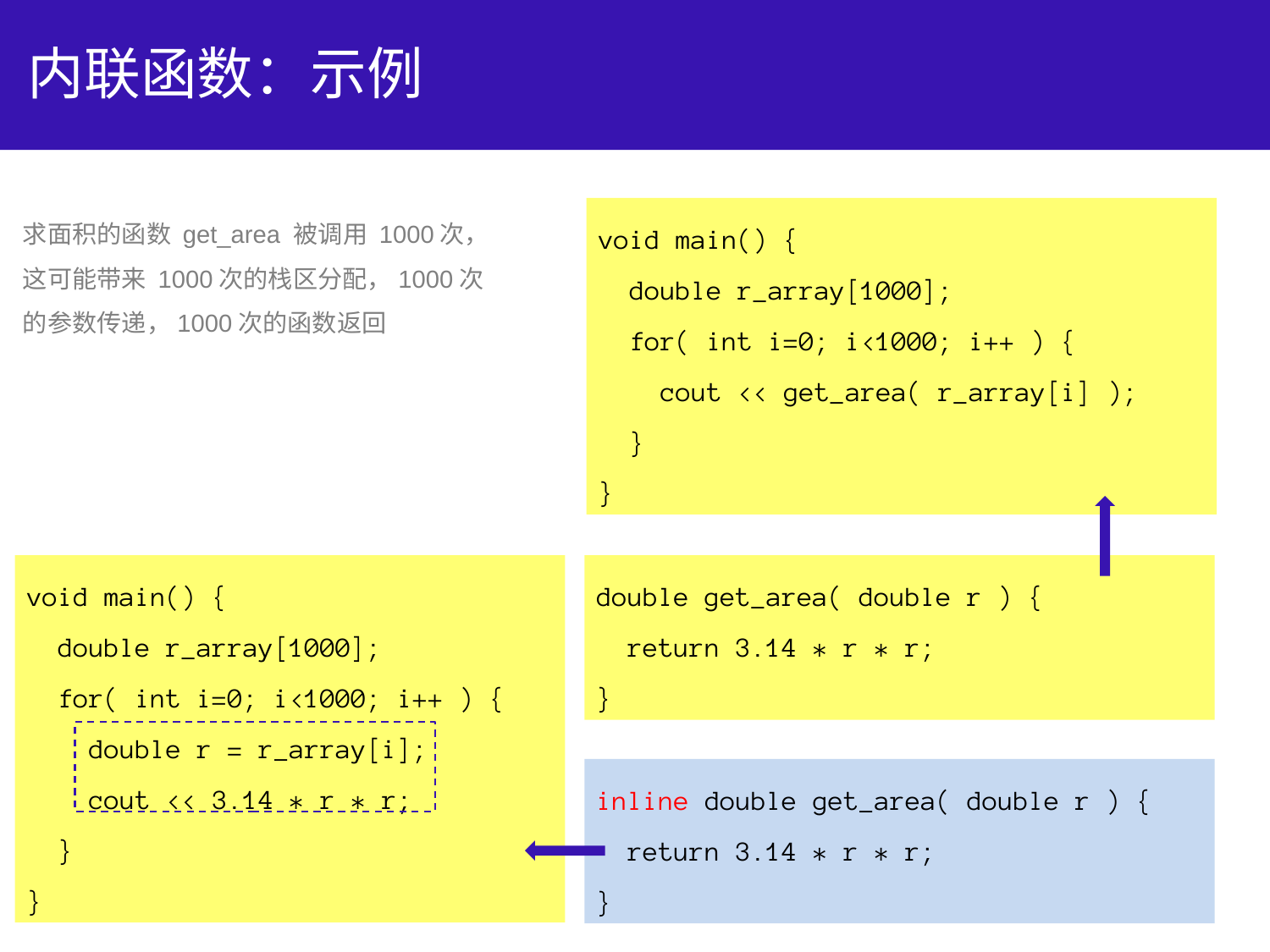

# 内联函数：示例
求面积的函数 get_area 被调用 1000次，
这可能带来 1000次的栈区分配，1000次
的参数传递，1000次的函数返回
void main() {
  double r_array[1000];
  for( int i=0; i<1000; i++ ) {
    cout << get_area( r_array[i] );
  }
}

void main() {
  double r_array[1000];
  for( int i=0; i<1000; i++ ) {
    double r = r_array[i];
    cout << 3.14 * r * r;
  }
}
double get_area( double r ) {
  return 3.14 * r * r;
}

inline double get_area( double r ) {
  return 3.14 * r * r;
}

26